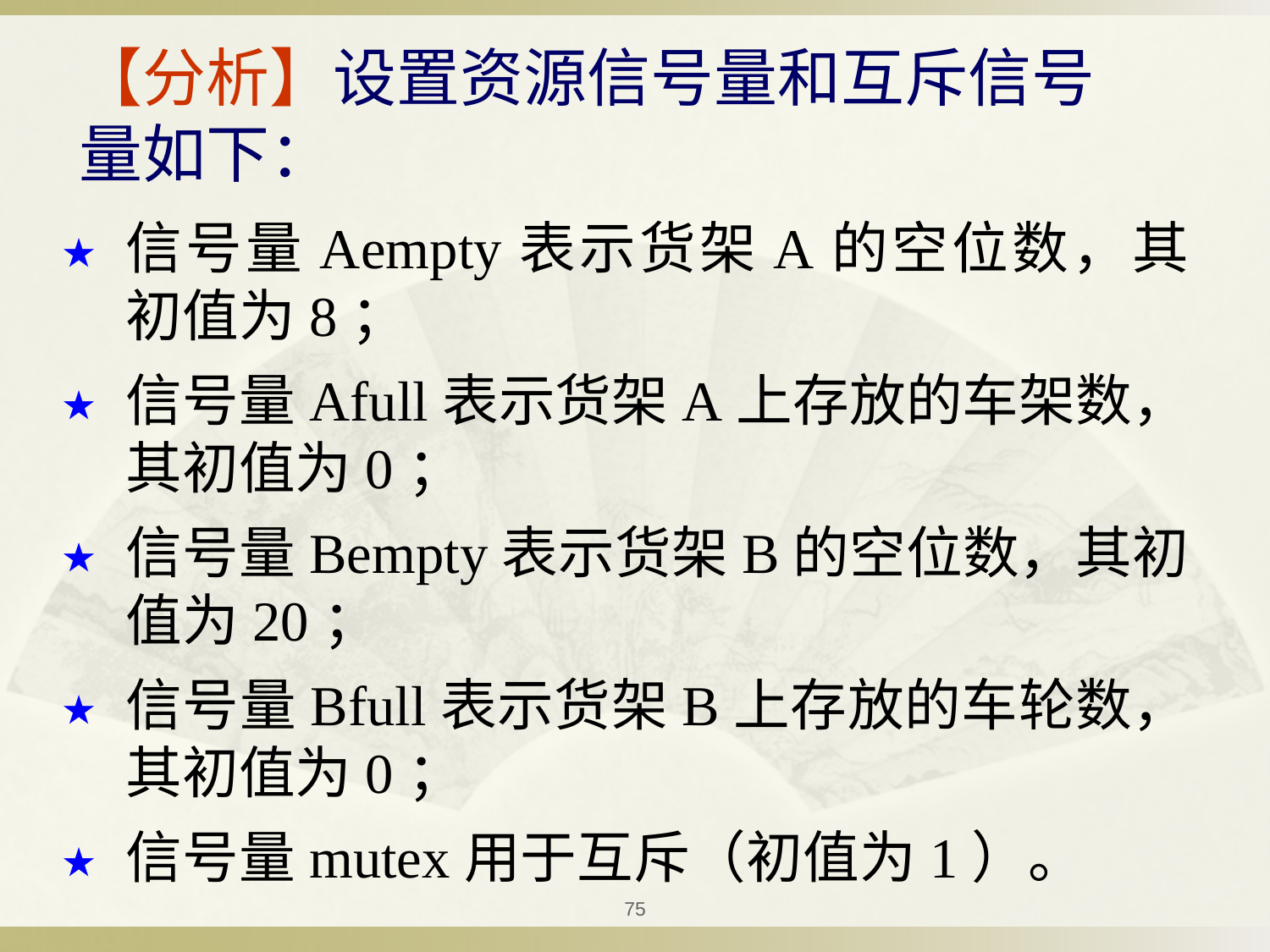

【分析】设置资源信号量和互斥信号量如下：
信号量Aempty表示货架A的空位数，其初值为8；
信号量Afull表示货架A上存放的车架数，其初值为0；
信号量Bempty表示货架B的空位数，其初值为20；
信号量Bfull表示货架B上存放的车轮数，其初值为0；
信号量mutex用于互斥（初值为1）。
75